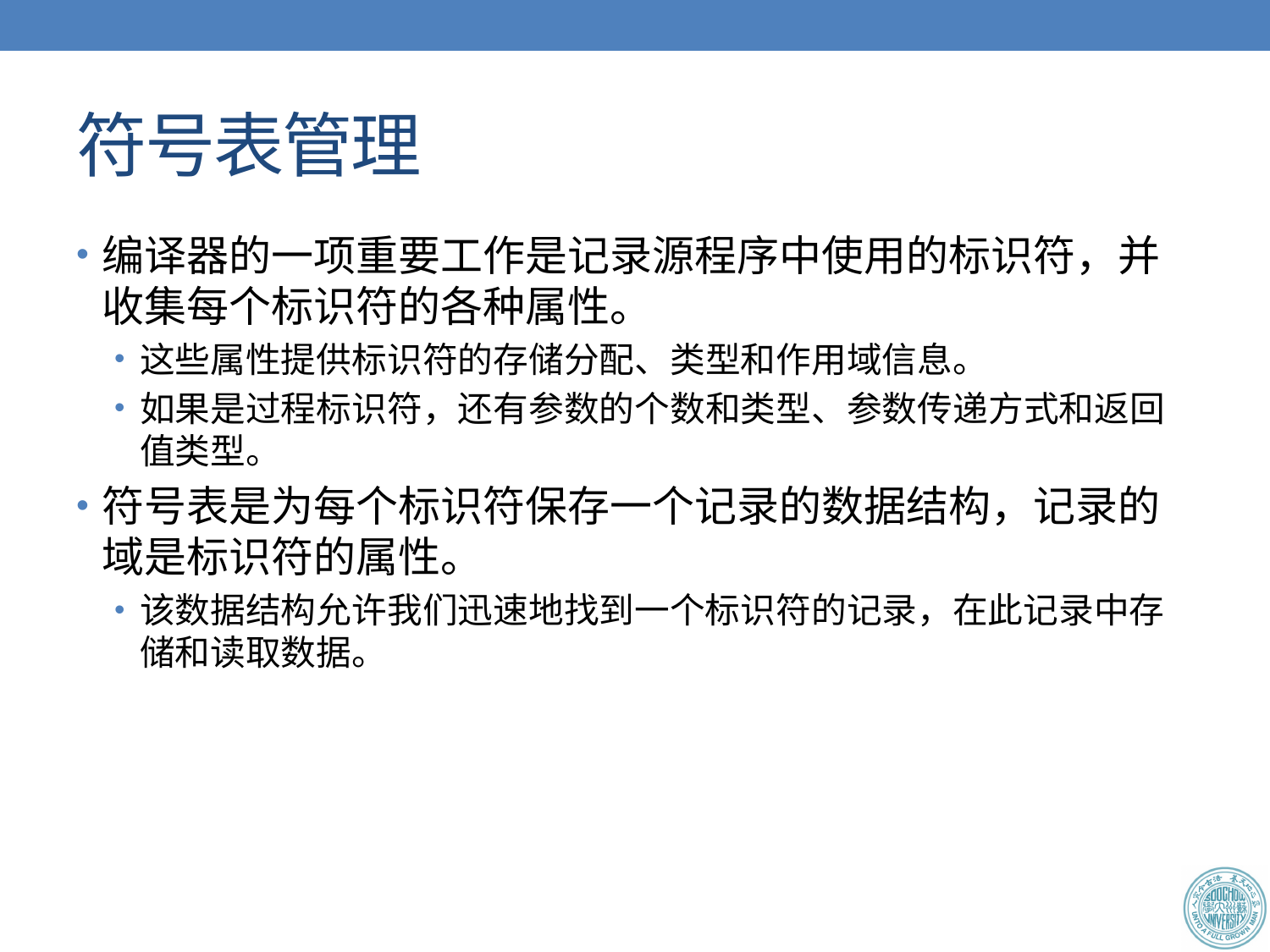

# 符号表管理
编译器的一项重要工作是记录源程序中使用的标识符，并收集每个标识符的各种属性。
这些属性提供标识符的存储分配、类型和作用域信息。
如果是过程标识符，还有参数的个数和类型、参数传递方式和返回值类型。
符号表是为每个标识符保存一个记录的数据结构，记录的域是标识符的属性。
该数据结构允许我们迅速地找到一个标识符的记录，在此记录中存储和读取数据。